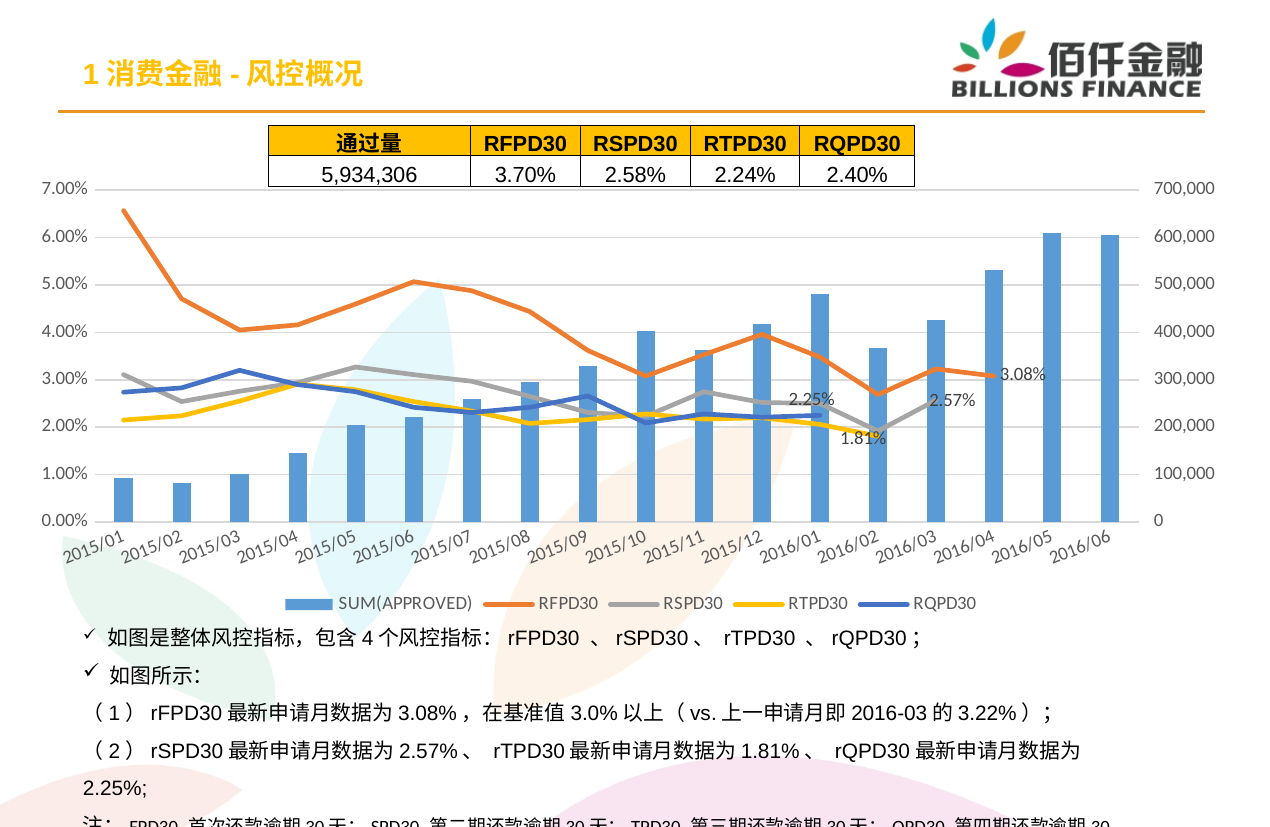

1消费金融-风控概况
| 通过量 | RFPD30 | RSPD30 | RTPD30 | RQPD30 |
| --- | --- | --- | --- | --- |
| 5,934,306 | 3.70% | 2.58% | 2.24% | 2.40% |

[unsupported chart]

  如图是整体风控指标，包含4个风控指标：rFPD30 、rSPD30、 rTPD30 、rQPD30；
 如图所示：
（1）rFPD30最新申请月数据为3.08%，在基准值3.0%以上（vs.上一申请月即2016-03的3.22%）；
（2）rSPD30最新申请月数据为2.57%、 rTPD30最新申请月数据为1.81%、 rQPD30最新申请月数据为2.25%;
注：FPD30-首次还款逾期30天；SPD30-第二期还款逾期30天；TPD30-第三期还款逾期30天；QPD30-第四期还款逾期30天。